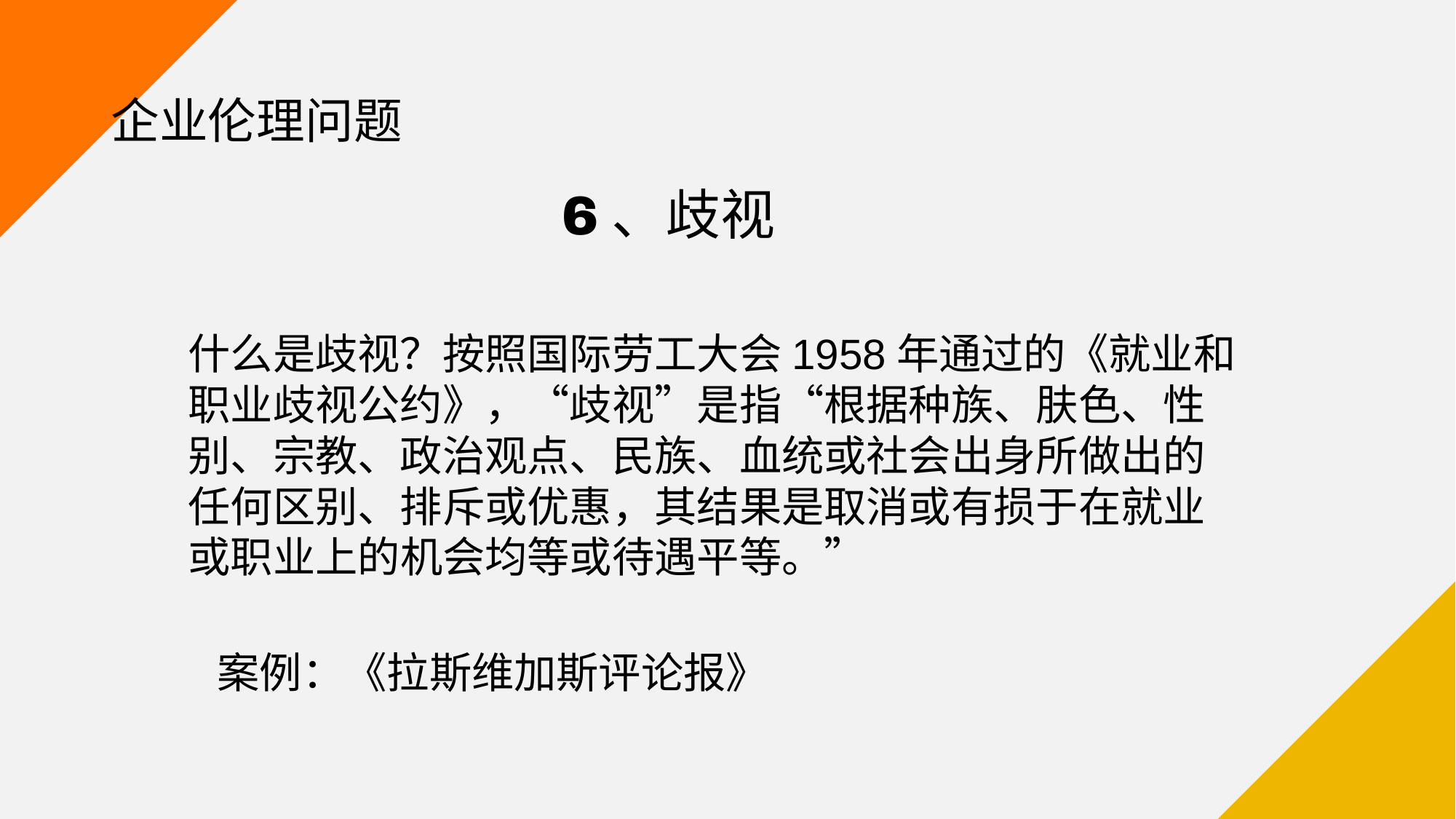

# 企业伦理问题
6、歧视
什么是歧视？按照国际劳工大会1958年通过的《就业和职业歧视公约》，“歧视”是指“根据种族、肤色、性别、宗教、政治观点、民族、血统或社会出身所做出的任何区别、排斥或优惠，其结果是取消或有损于在就业或职业上的机会均等或待遇平等。”
案例：《拉斯维加斯评论报》